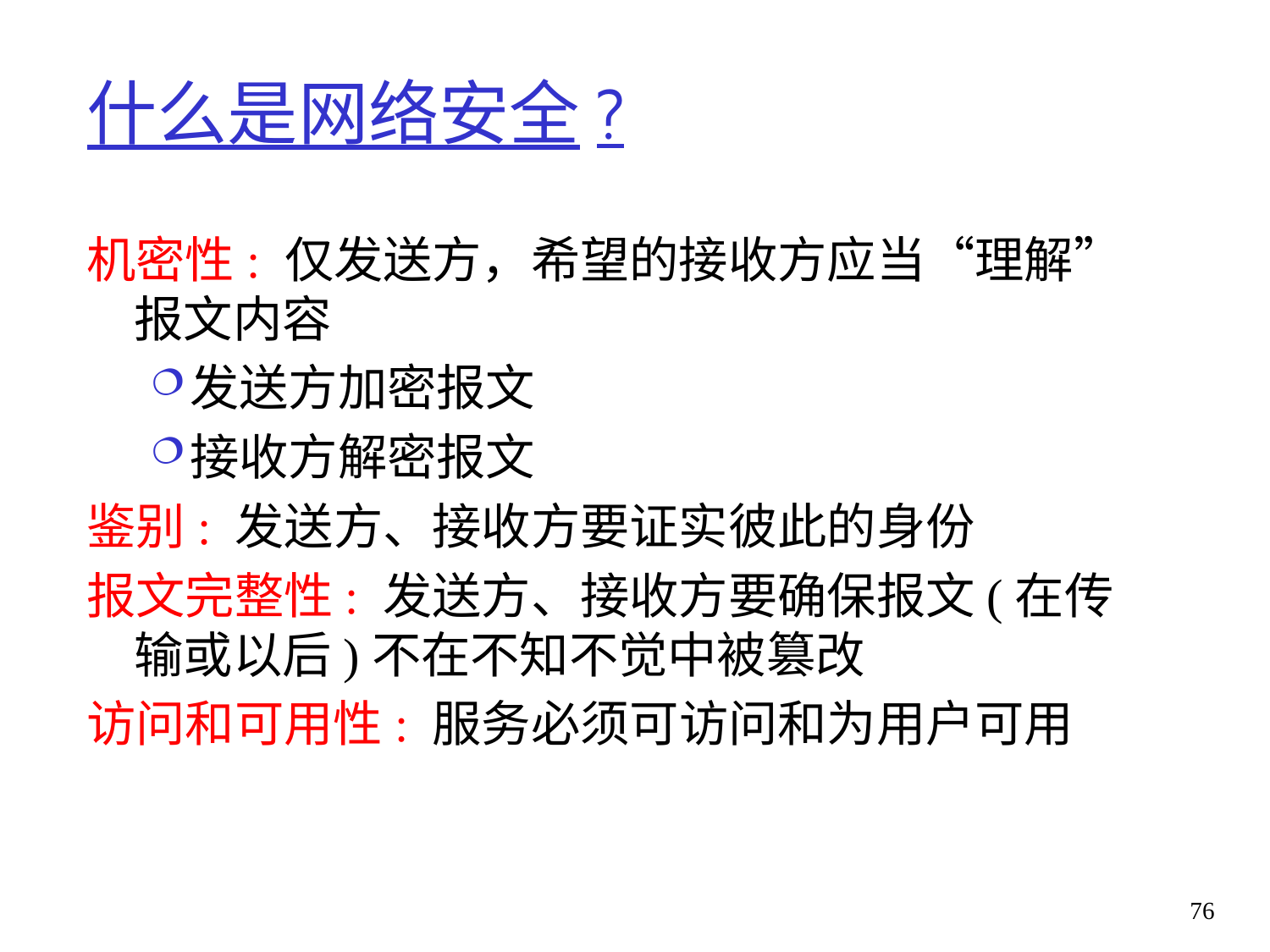

# 什么是网络安全?
机密性: 仅发送方，希望的接收方应当“理解”报文内容
发送方加密报文
接收方解密报文
鉴别: 发送方、接收方要证实彼此的身份
报文完整性: 发送方、接收方要确保报文(在传输或以后)不在不知不觉中被篡改
访问和可用性: 服务必须可访问和为用户可用
76